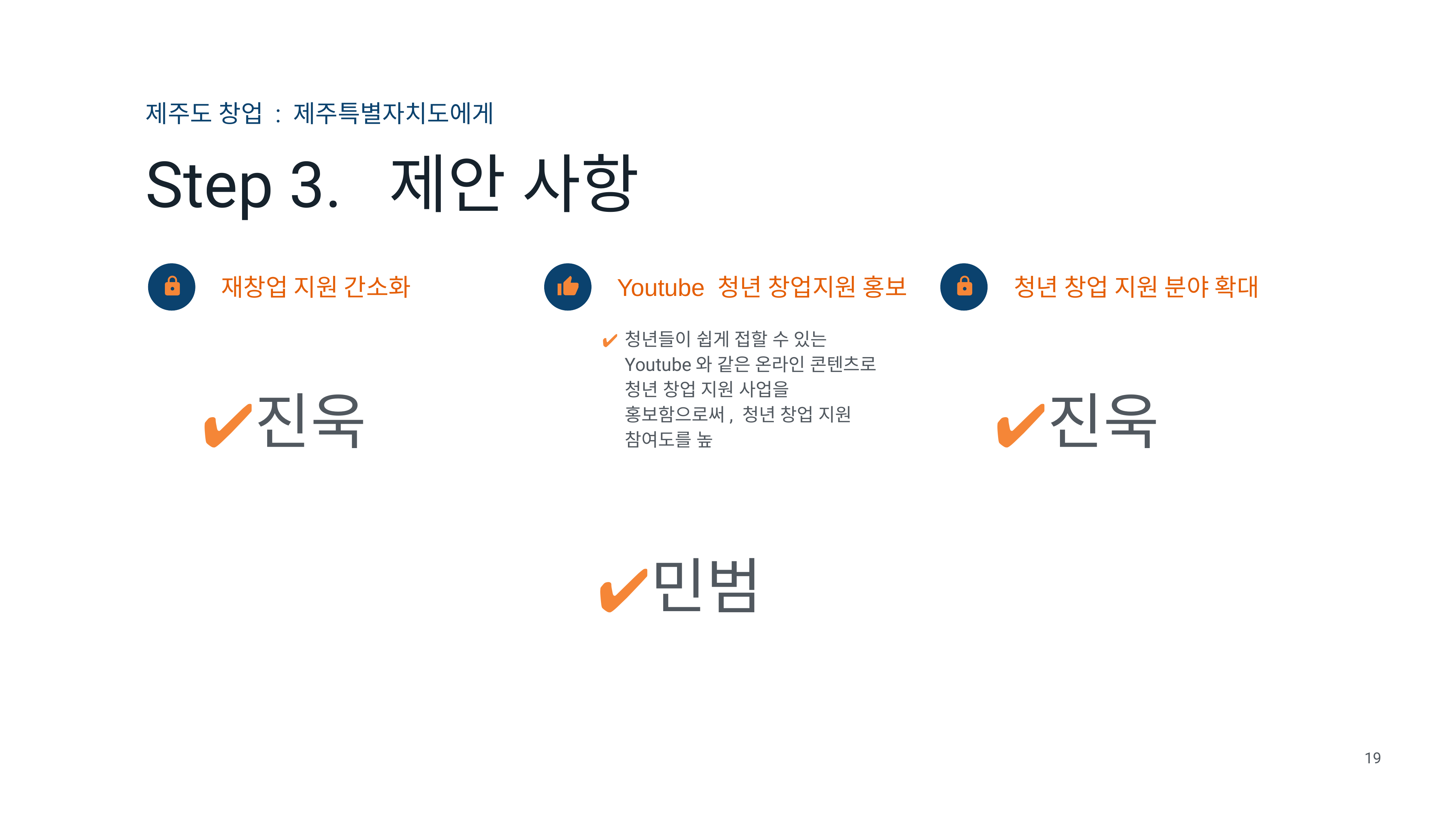

제주도 창업 : 제주특별자치도에게
Step 3.  제안 사항

재창업 지원 간소화
진욱
청년 창업 지원 분야 확대
진욱
Youtube 청년 창업지원 홍보
청년들이 쉽게 접할 수 있는 Youtube와 같은 온라인 콘텐츠로 청년 창업 지원 사업을 홍보함으로써, 청년 창업 지원 참여도를 높

민범
19